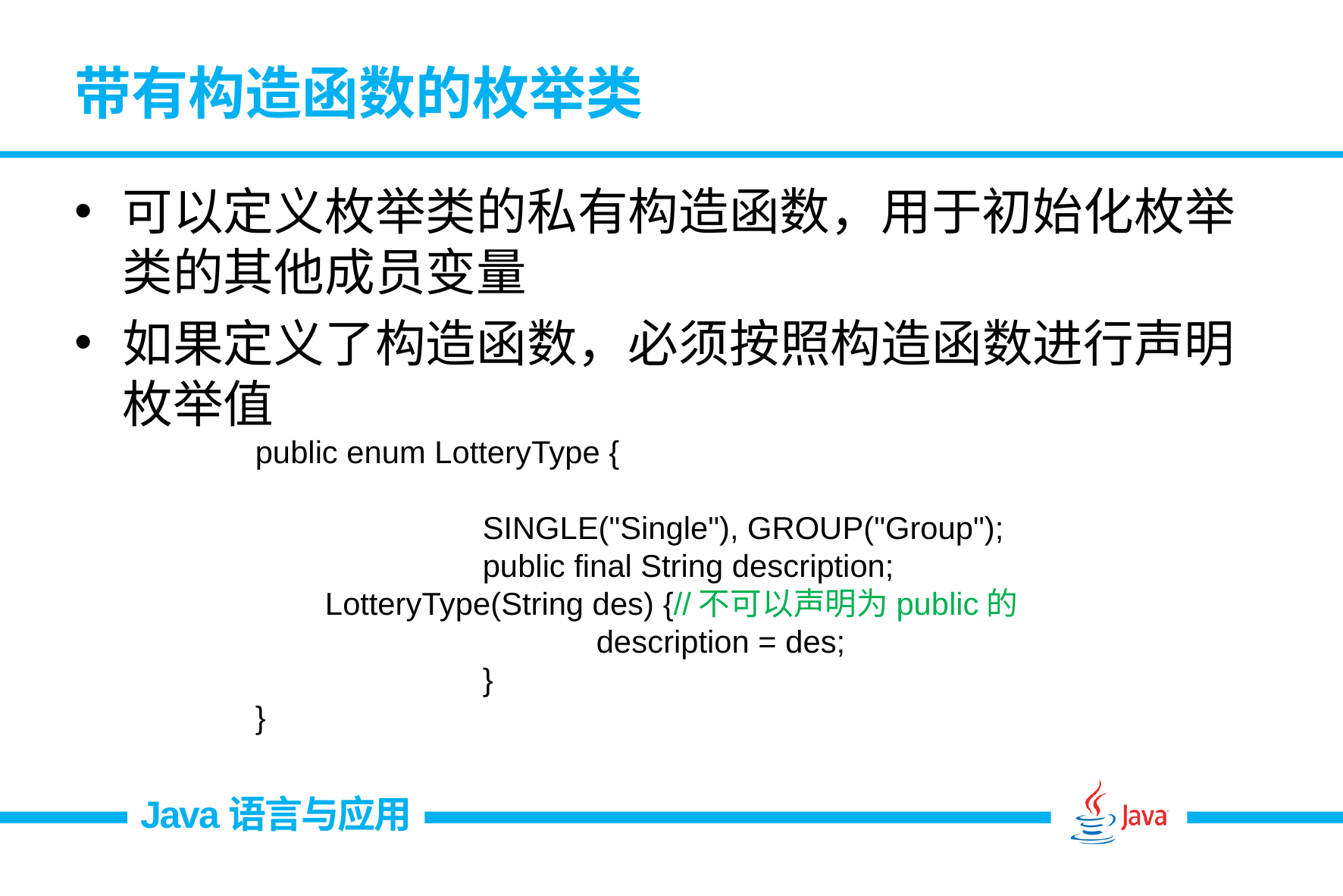

# 带有构造函数的枚举类
可以定义枚举类的私有构造函数，用于初始化枚举类的其他成员变量
如果定义了构造函数，必须按照构造函数进行声明枚举值

public enum LotteryType {

		SINGLE("Single"), GROUP("Group");
		public final String description;
        LotteryType(String des) {//不可以声明为public的
			description = des;
		}
}
55